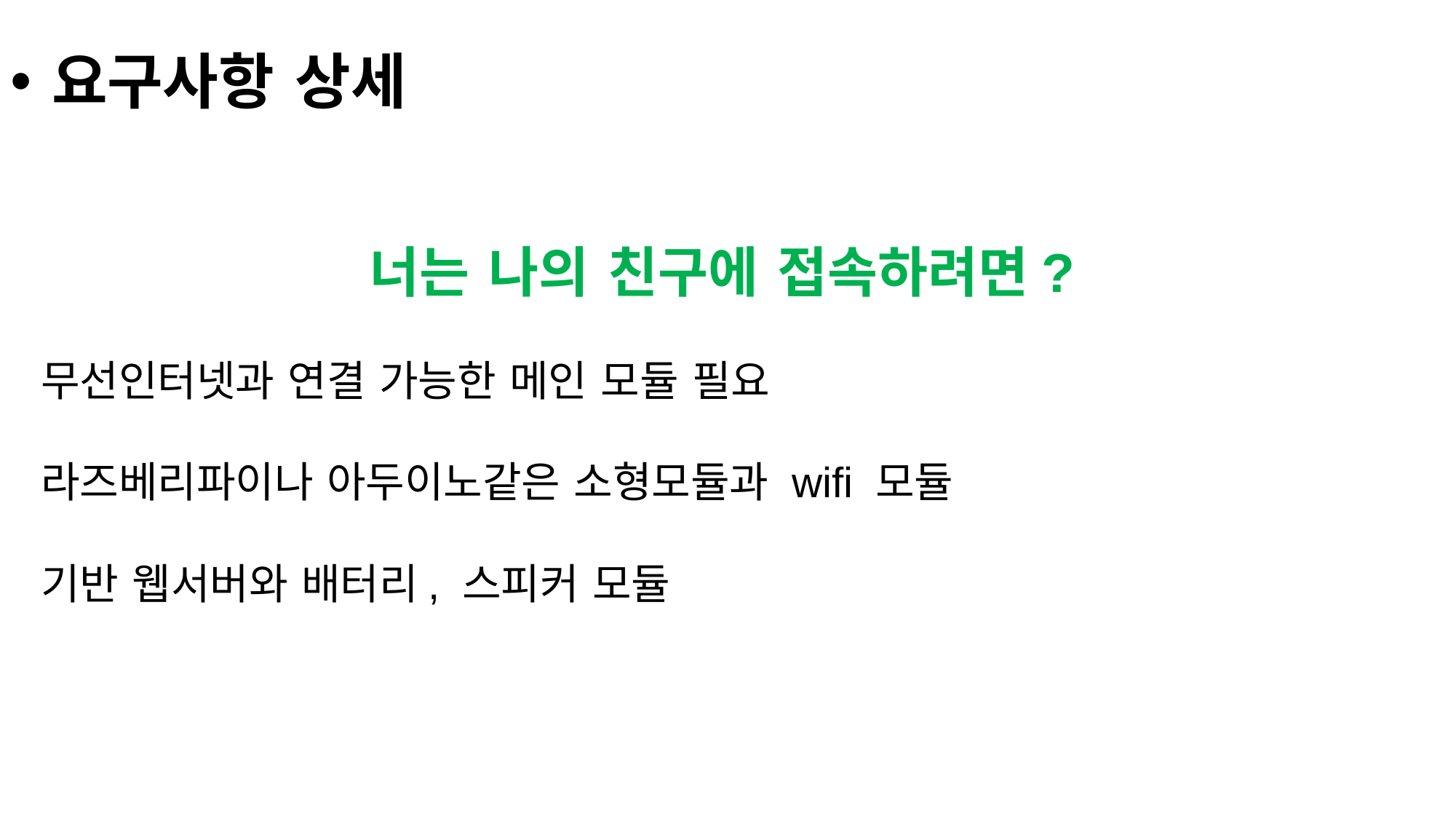

요구사항 상세
너는 나의 친구에 접속하려면?

무선인터넷과 연결 가능한 메인 모듈 필요

라즈베리파이나 아두이노같은 소형모듈과 wifi 모듈

기반 웹서버와 배터리, 스피커 모듈